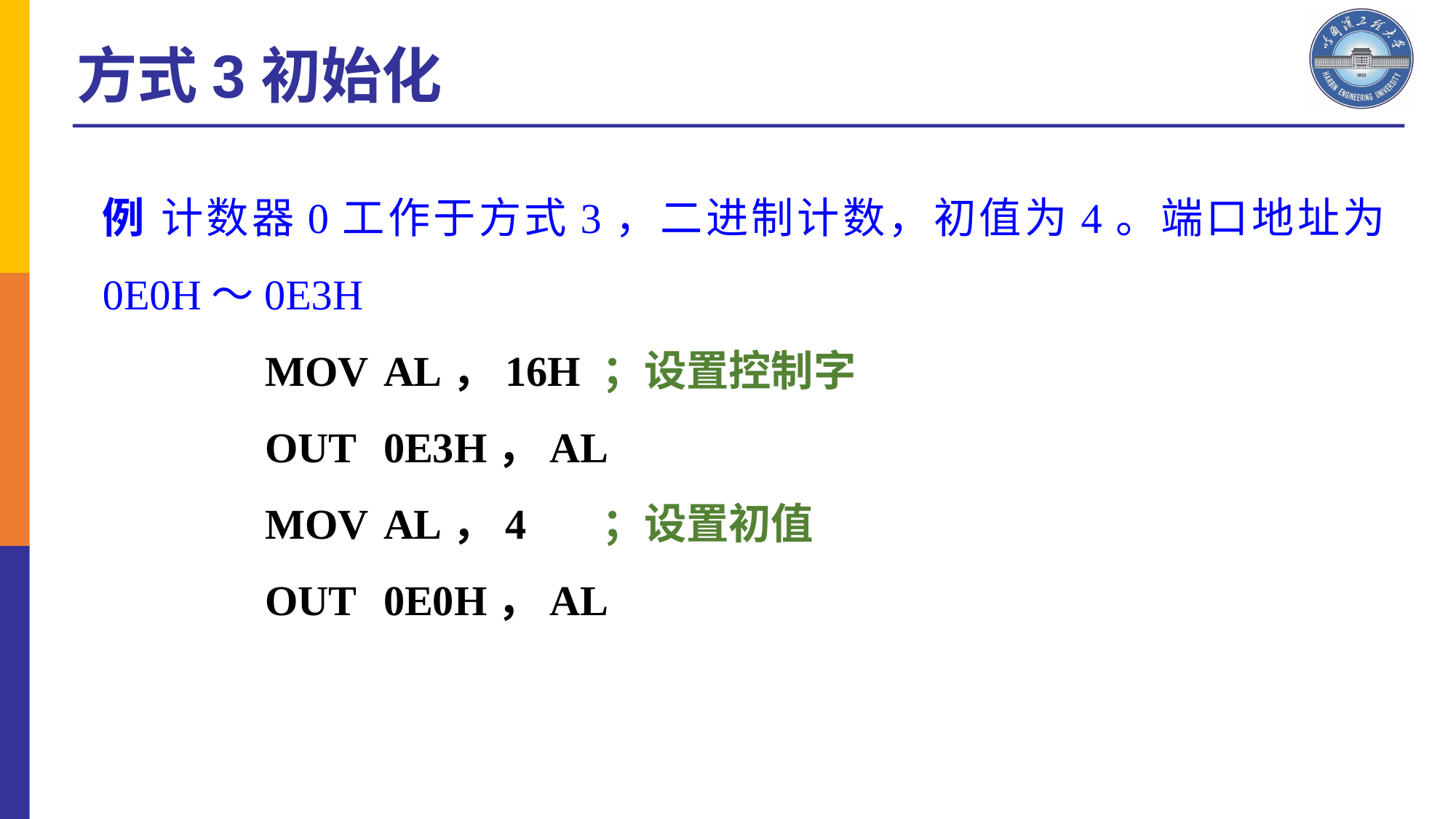

方式3初始化
例 计数器0工作于方式3，二进制计数，初值为4。端口地址为0E0H～0E3H
   MOV	AL，16H	；设置控制字
   OUT	0E3H，AL
   MOV	AL，4	；设置初值
   OUT	0E0H，AL